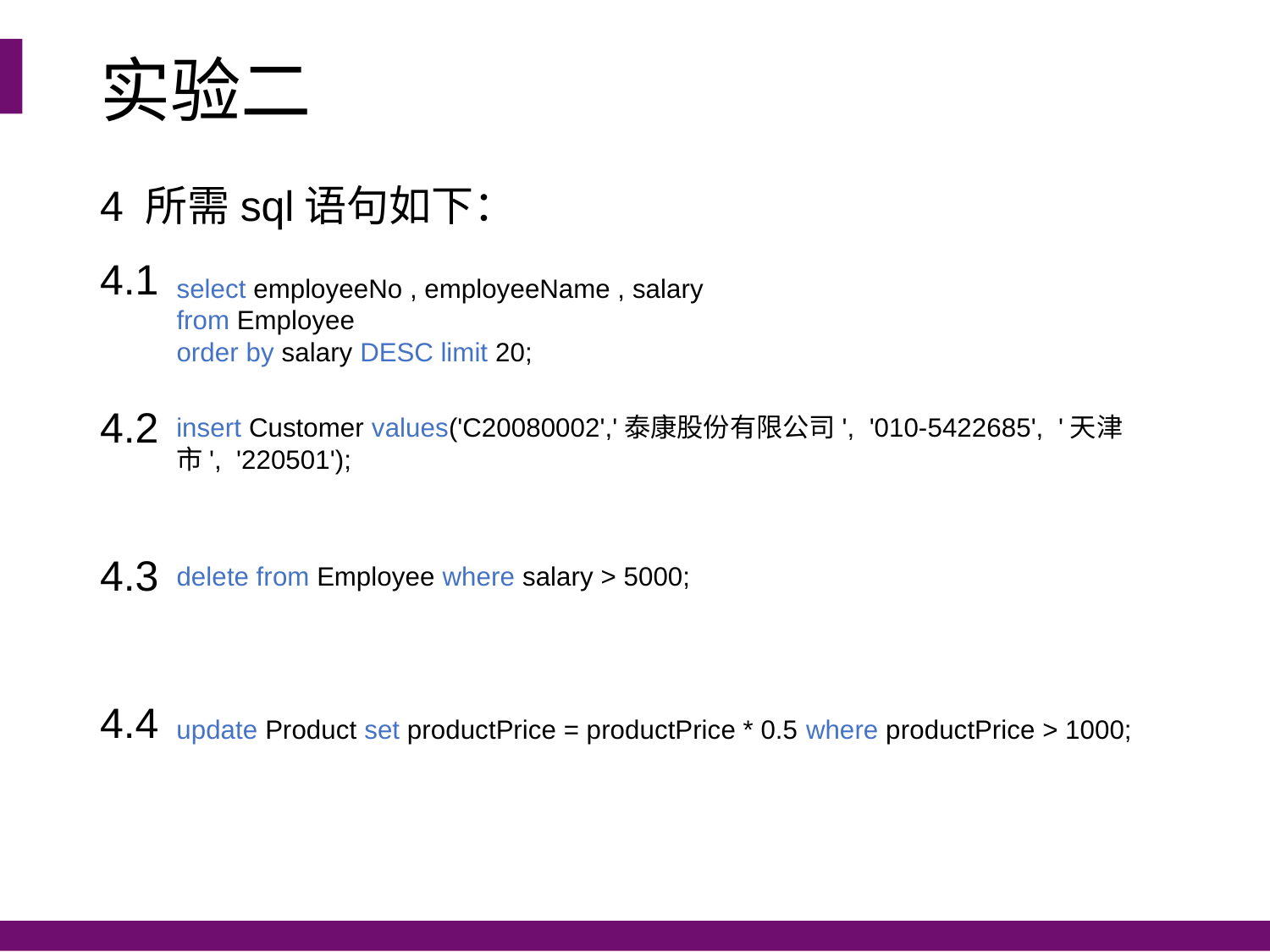

# 实验二
4 所需sql语句如下：
4.1

4.2

4.3

4.4

select employeeNo , employeeName , salary
from Employee
order by salary DESC limit 20;
insert Customer values('C20080002','泰康股份有限公司',  '010-5422685',  '天津市',  '220501');
delete from Employee where salary > 5000;
update Product set productPrice = productPrice * 0.5 where productPrice > 1000;
47